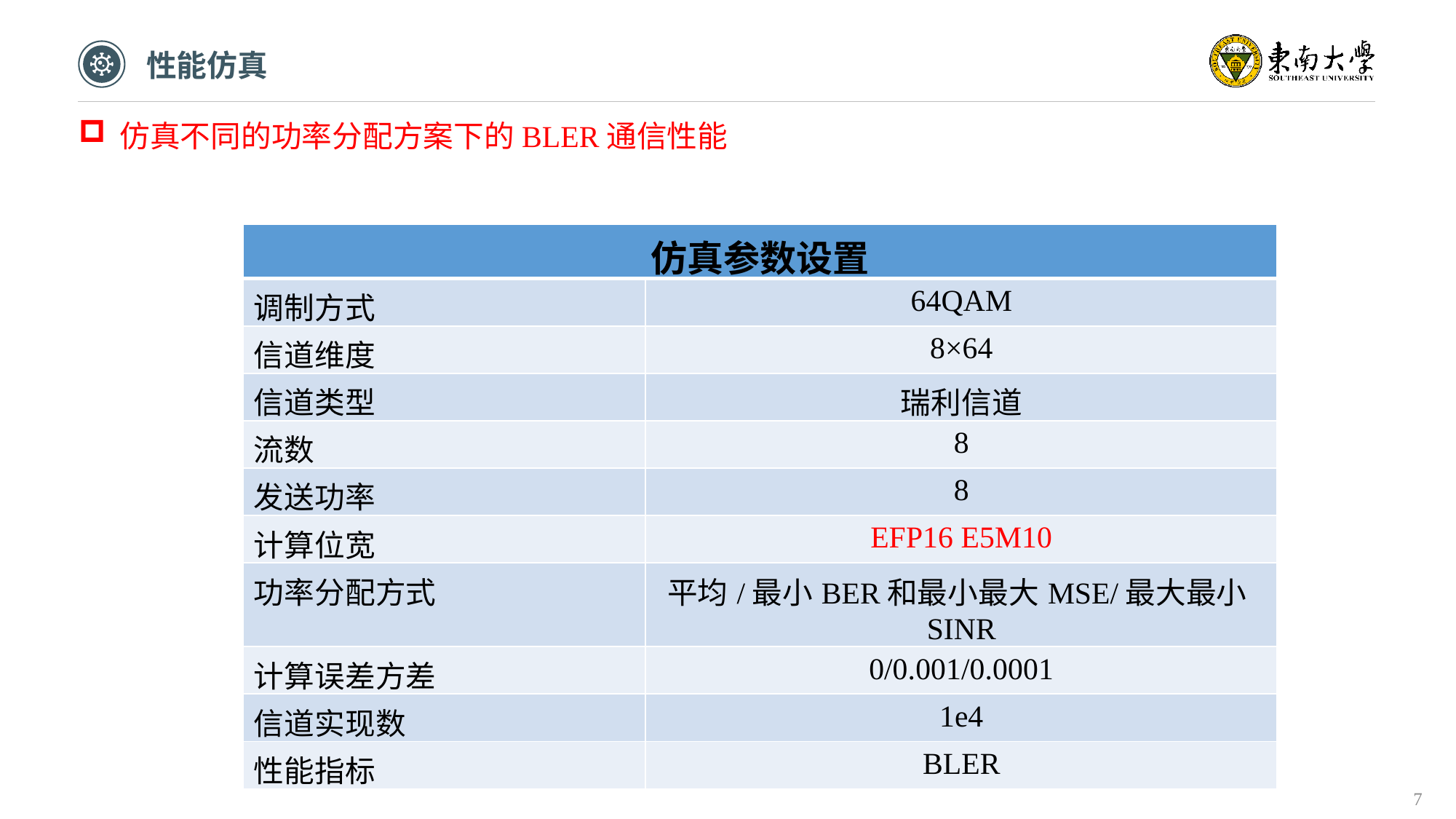

性能仿真
仿真不同的功率分配方案下的BLER通信性能
| 仿真参数设置 |  |
| --- | --- |
| 调制方式 | 64QAM |
| 信道维度 | 8×64 |
| 信道类型 | 瑞利信道 |
| 流数 | 8 |
| 发送功率 | 8 |
| 计算位宽 | EFP16 E5M10 |
| 功率分配方式 | 平均/最小BER和最小最大MSE/最大最小SINR |
| 计算误差方差 | 0/0.001/0.0001 |
| 信道实现数 | 1e4 |
| 性能指标 | BLER |